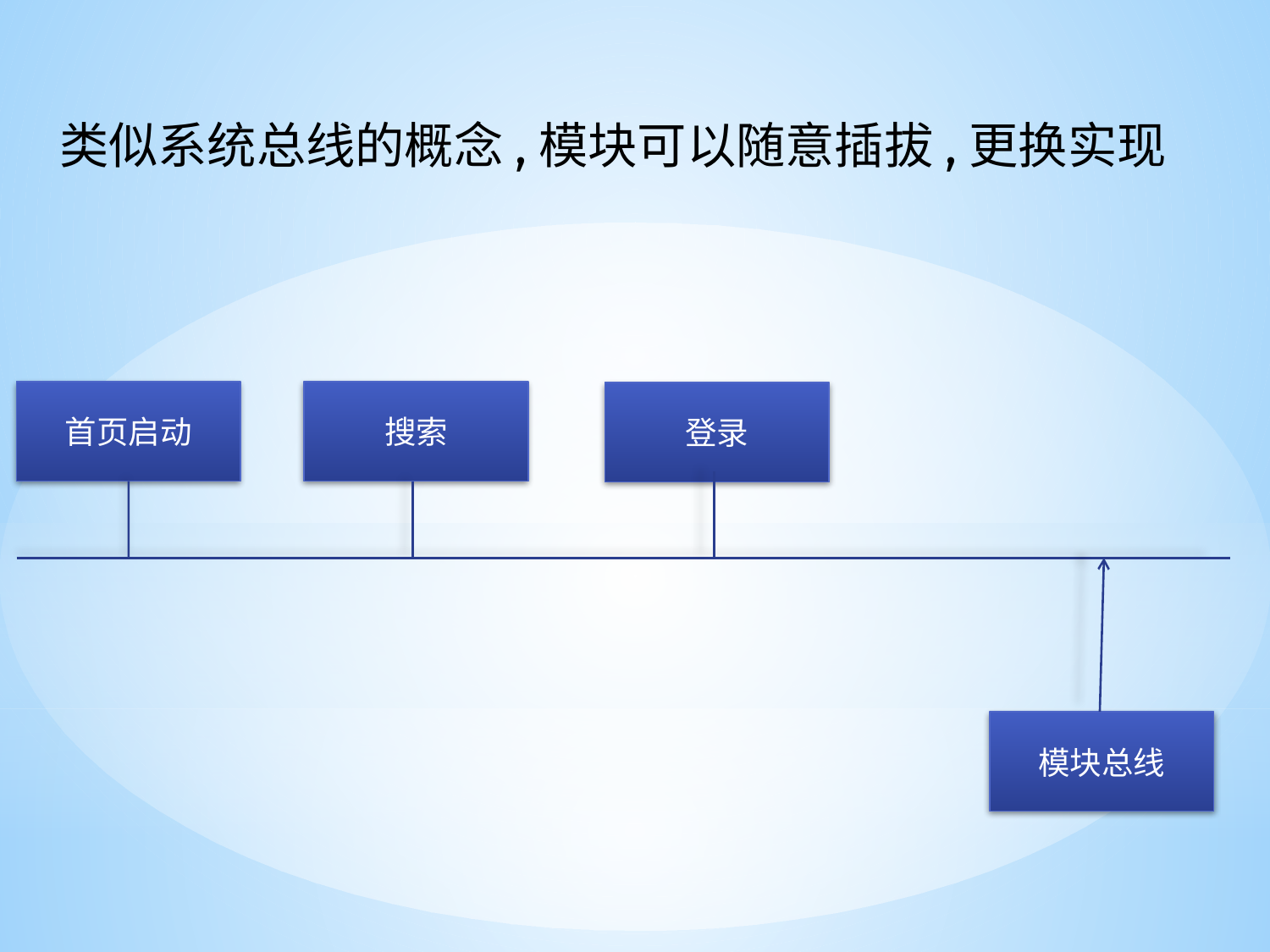

类似系统总线的概念,模块可以随意插拔,更换实现
首页启动
搜索
登录
模块总线